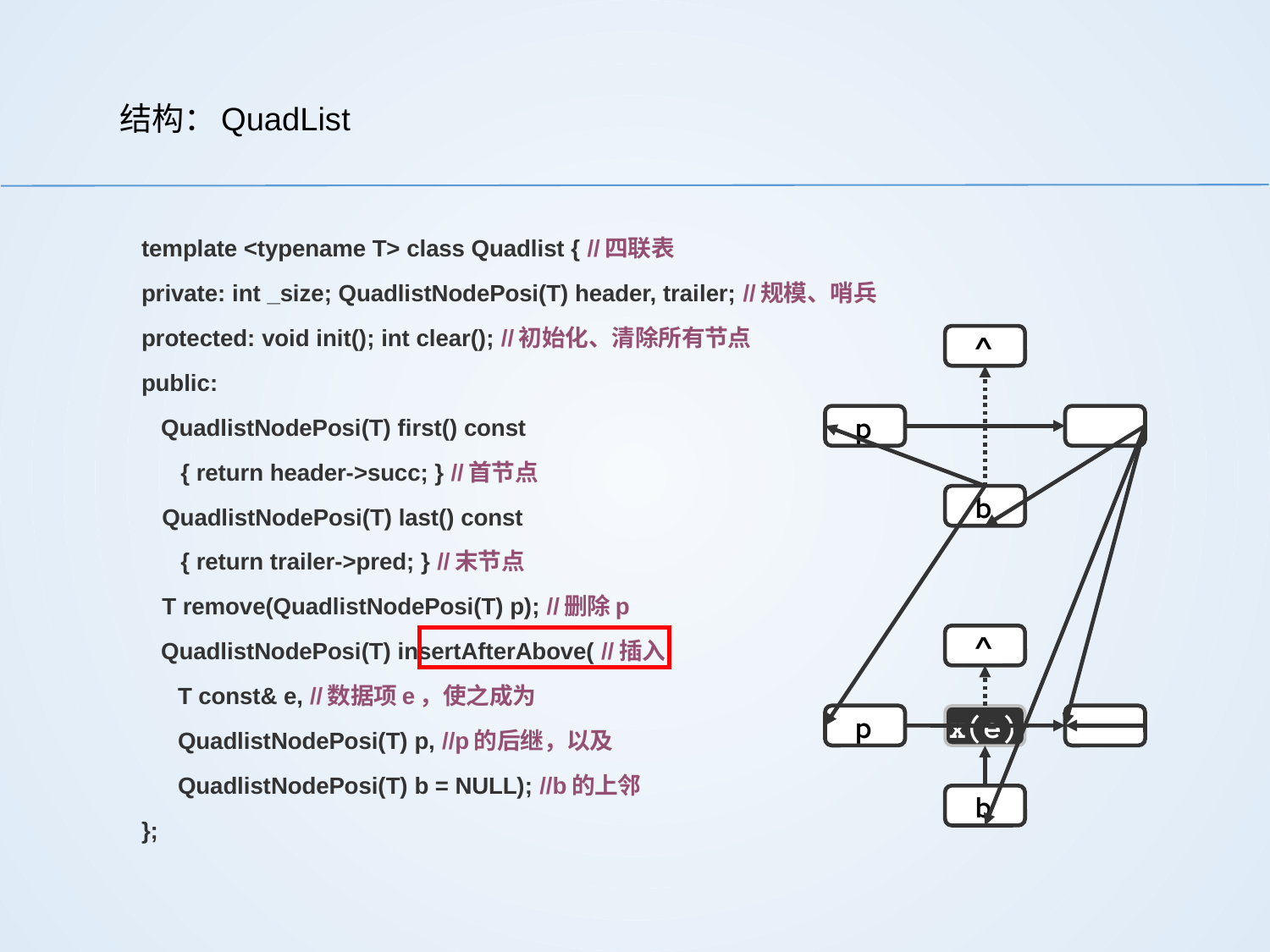

# 结构：QuadList
	template <typename T> class Quadlist { //四联表
private: int _size; QuadlistNodePosi(T) header, trailer; //规模、哨兵
protected: void init(); int clear(); //初始化、清除所有节点
public:
   QuadlistNodePosi(T) first() const
      { return header->succ; } //首节点
   QuadlistNodePosi(T) last() const
      { return trailer->pred; } //末节点
   T remove(QuadlistNodePosi(T) p); //删除p
   QuadlistNodePosi(T) insertAfterAbove( //插入
      T const& e, //数据项e，使之成为
      QuadlistNodePosi(T) p, //p的后继，以及
      QuadlistNodePosi(T) b = NULL); //b的上邻
};
^
p

b
^

p

x(e)
b